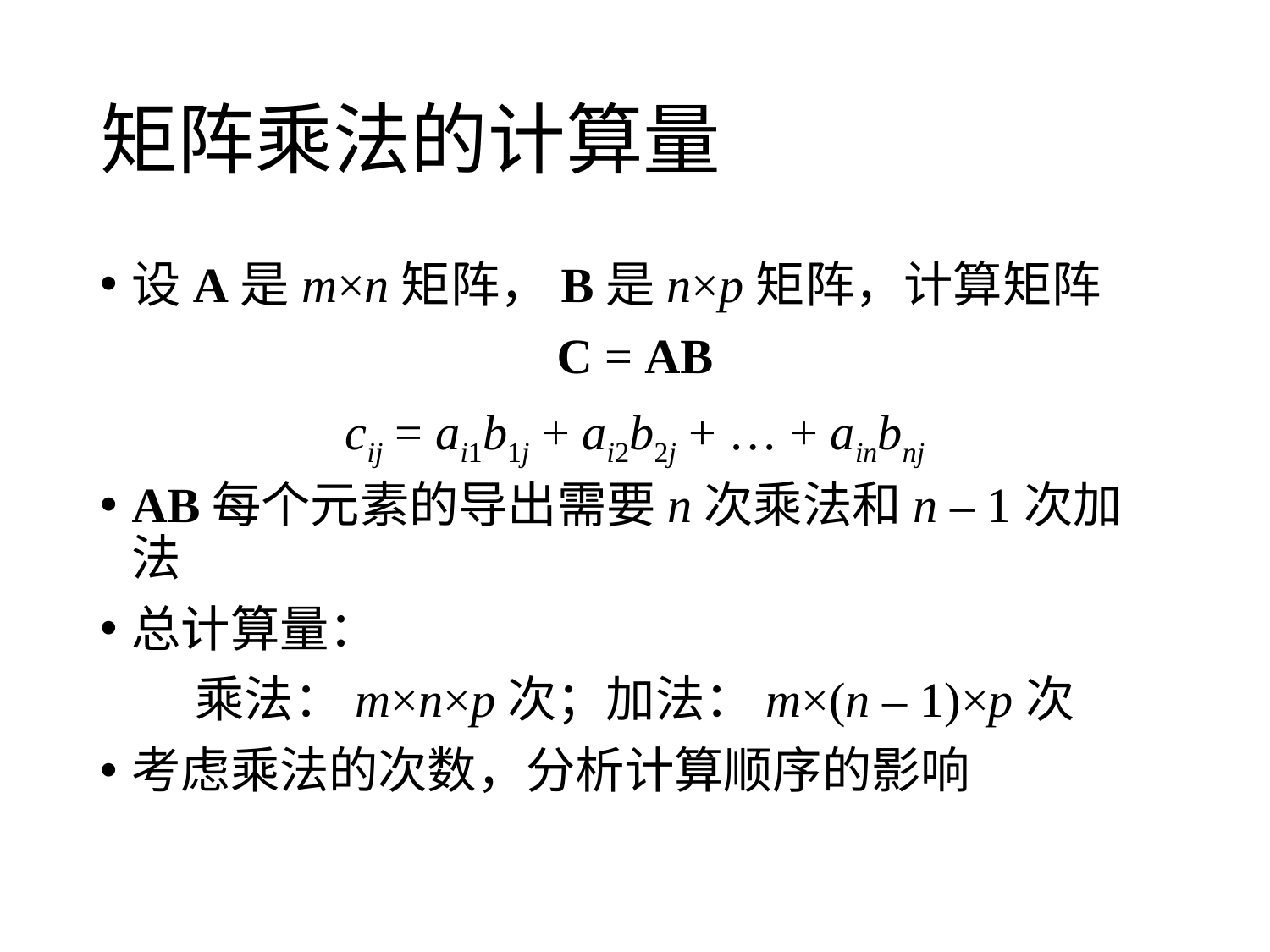

# 矩阵乘法的计算量
设A是m×n矩阵，B是n×p矩阵，计算矩阵
C = AB
cij = ai1b1j + ai2b2j + … + ainbnj
AB每个元素的导出需要n次乘法和n – 1次加法
总计算量：
乘法：m×n×p次；加法：m×(n – 1)×p次
考虑乘法的次数，分析计算顺序的影响